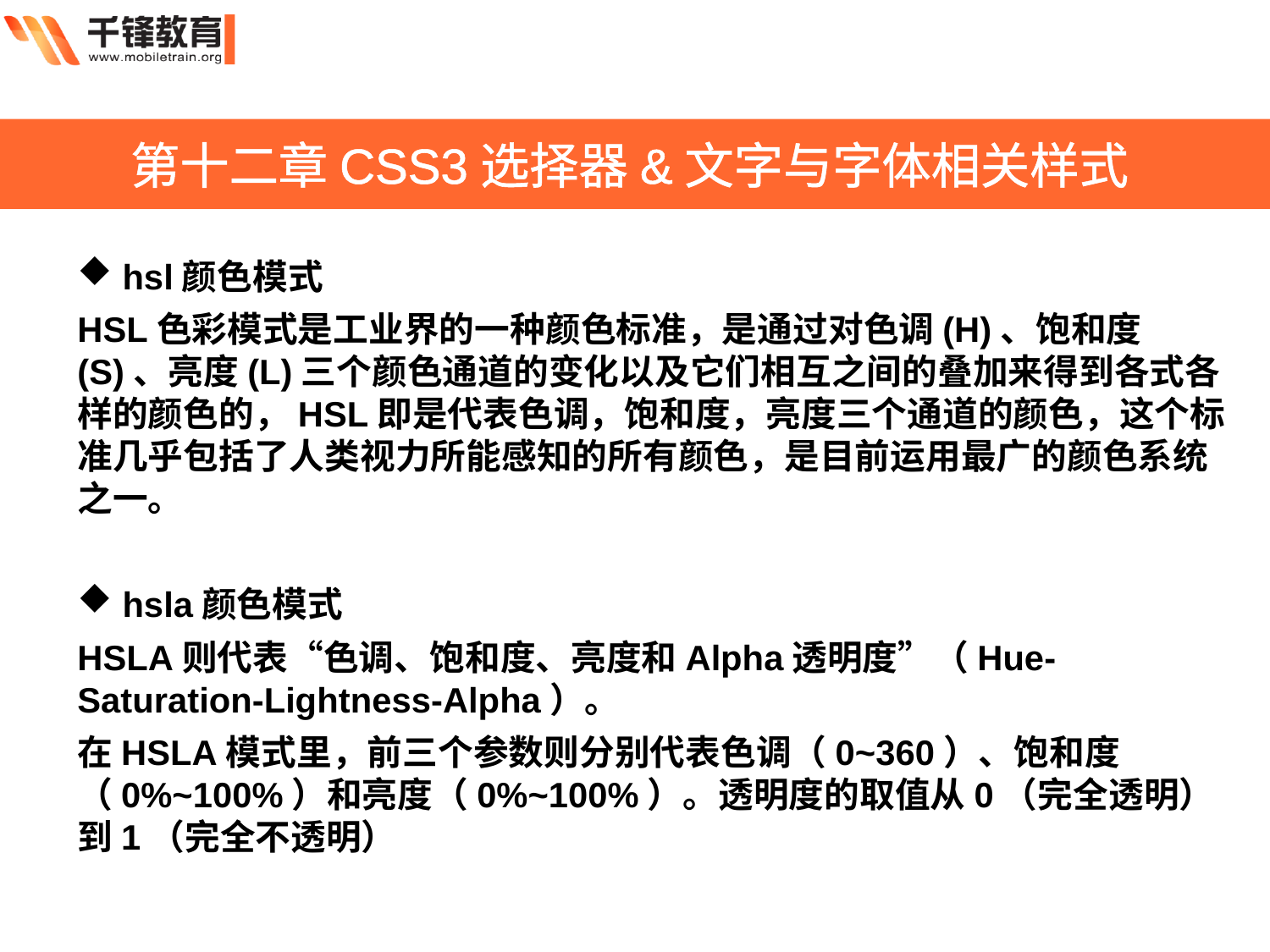

第十二章CSS3选择器&文字与字体相关样式
 hsl颜色模式
HSL色彩模式是工业界的一种颜色标准，是通过对色调(H)、饱和度(S)、亮度(L)三个颜色通道的变化以及它们相互之间的叠加来得到各式各样的颜色的，HSL即是代表色调，饱和度，亮度三个通道的颜色，这个标准几乎包括了人类视力所能感知的所有颜色，是目前运用最广的颜色系统之一。

 hsla颜色模式
HSLA则代表“色调、饱和度、亮度和Alpha透明度”（Hue-Saturation-Lightness-Alpha）。
在HSLA模式里，前三个参数则分别代表色调（0~360）、饱和度（0%~100%）和亮度（0%~100%）。透明度的取值从0（完全透明）到1（完全不透明）